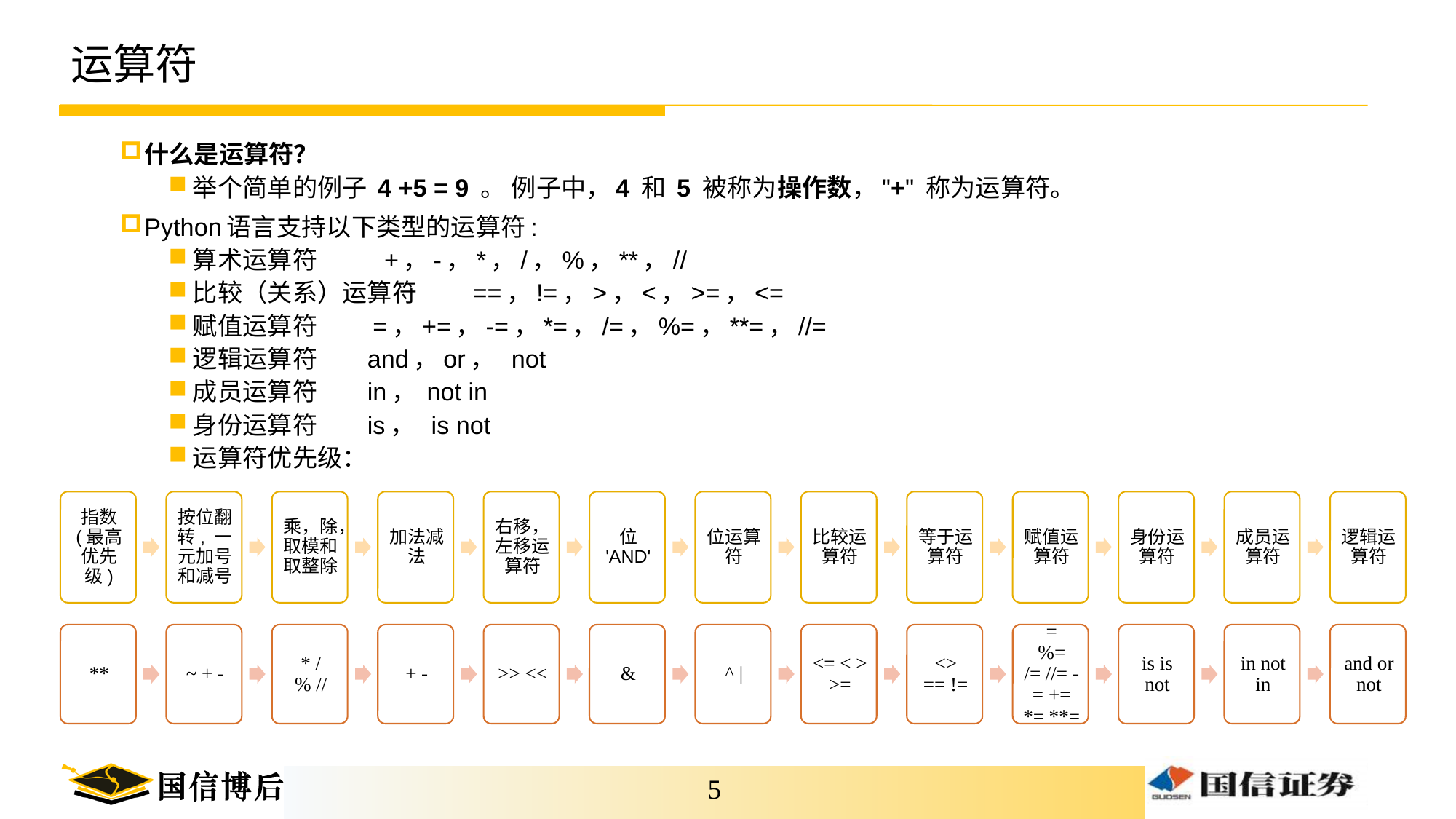

# 运算符
什么是运算符？
举个简单的例子 4 +5 = 9 。 例子中，4 和 5 被称为操作数，"+" 称为运算符。
Python语言支持以下类型的运算符:
算术运算符           +，-，*，/，%，**，//
比较（关系）运算符         ==，!=，>，<，>=，<=
赋值运算符         =，+=，-=，*=，/=，%=，**=，//=
逻辑运算符        and，or，  not
成员运算符        in， not in
身份运算符        is，  is not
运算符优先级：
指数 (最高优先级)

按位翻转, 一元加号和减号

乘，除，取模和取整除

加法减法

右移，左移运算符

位 'AND'

位运算符

比较运算符

等于运算符

赋值运算符

身份运算符

成员运算符

逻辑运算符
**

~ + -

* / % //

+ -

>> <<

&

^ |

<= < > >=

<> == !=

= %= /= //= -= += *= **=

is is not

in not in

and or not
5